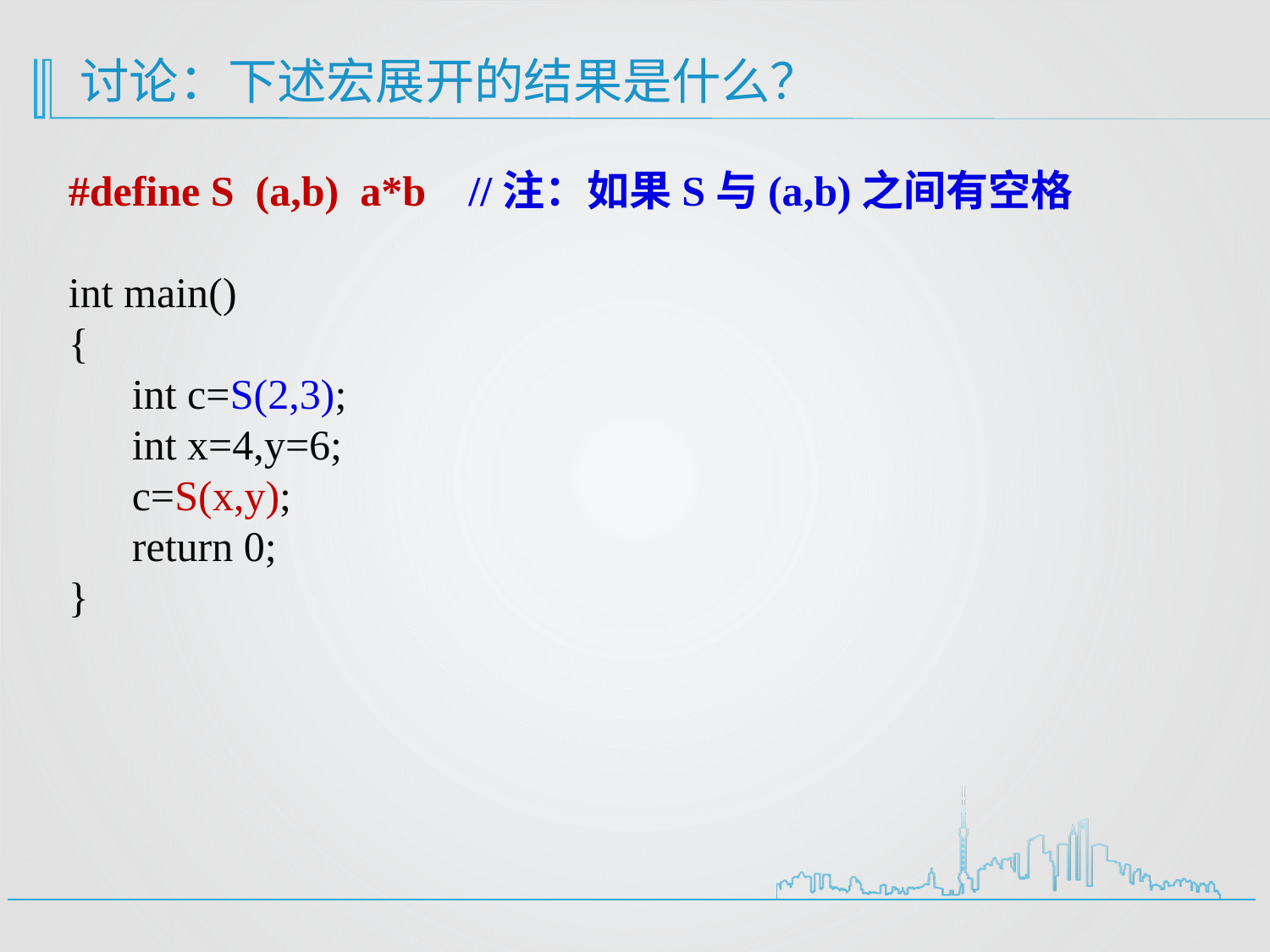

# 讨论：下述宏展开的结果是什么？
#define S  (a,b)  a*b    //注：如果S与(a,b)之间有空格

int main()
{
      int c=S(2,3);
      int x=4,y=6;
      c=S(x,y);
      return 0;
}